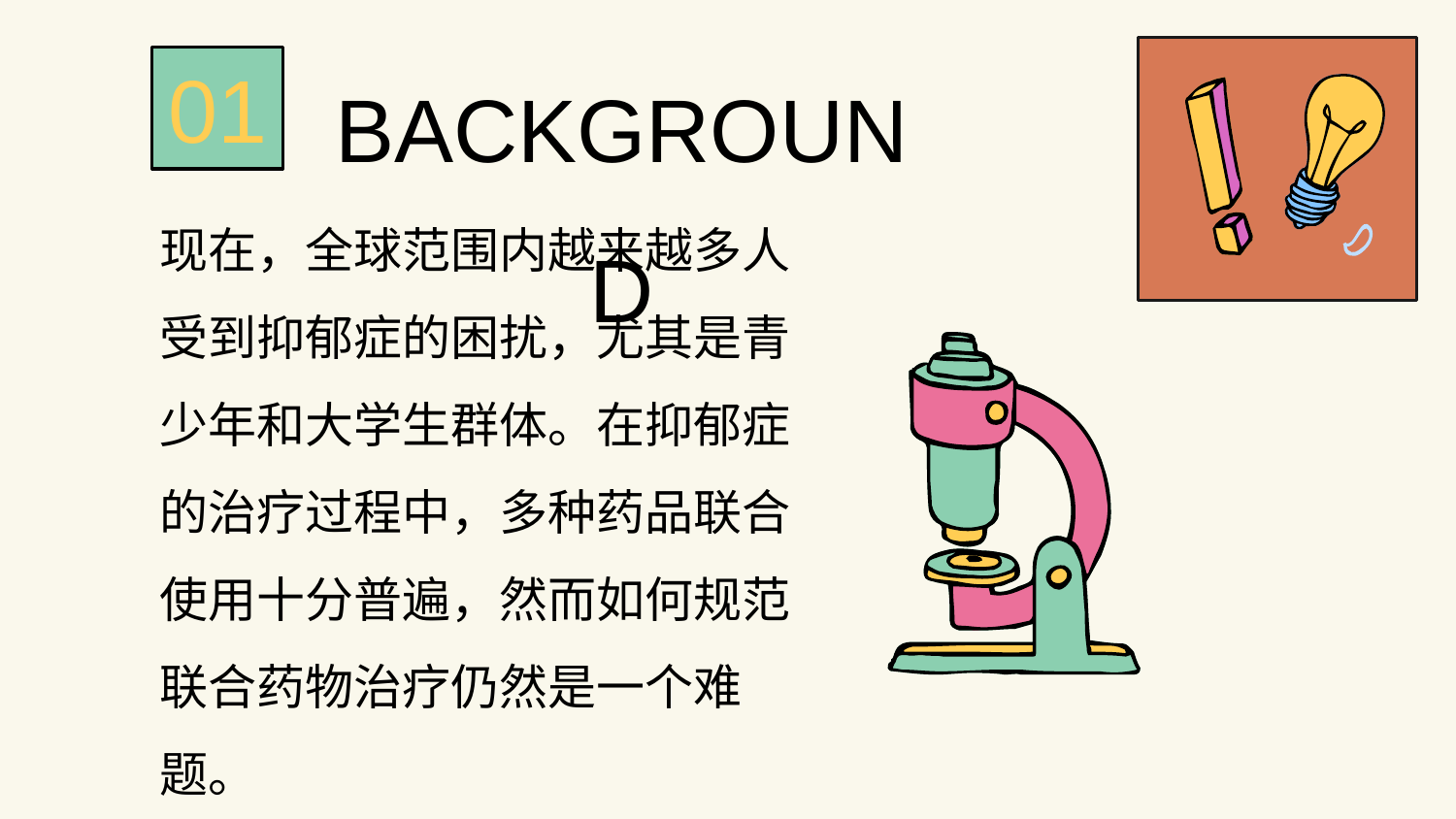

# BACKGROUND

01
现在，全球范围内越来越多人受到抑郁症的困扰，尤其是青少年和大学生群体。在抑郁症的治疗过程中，多种药品联合使用十分普遍，然而如何规范联合药物治疗仍然是一个难题。